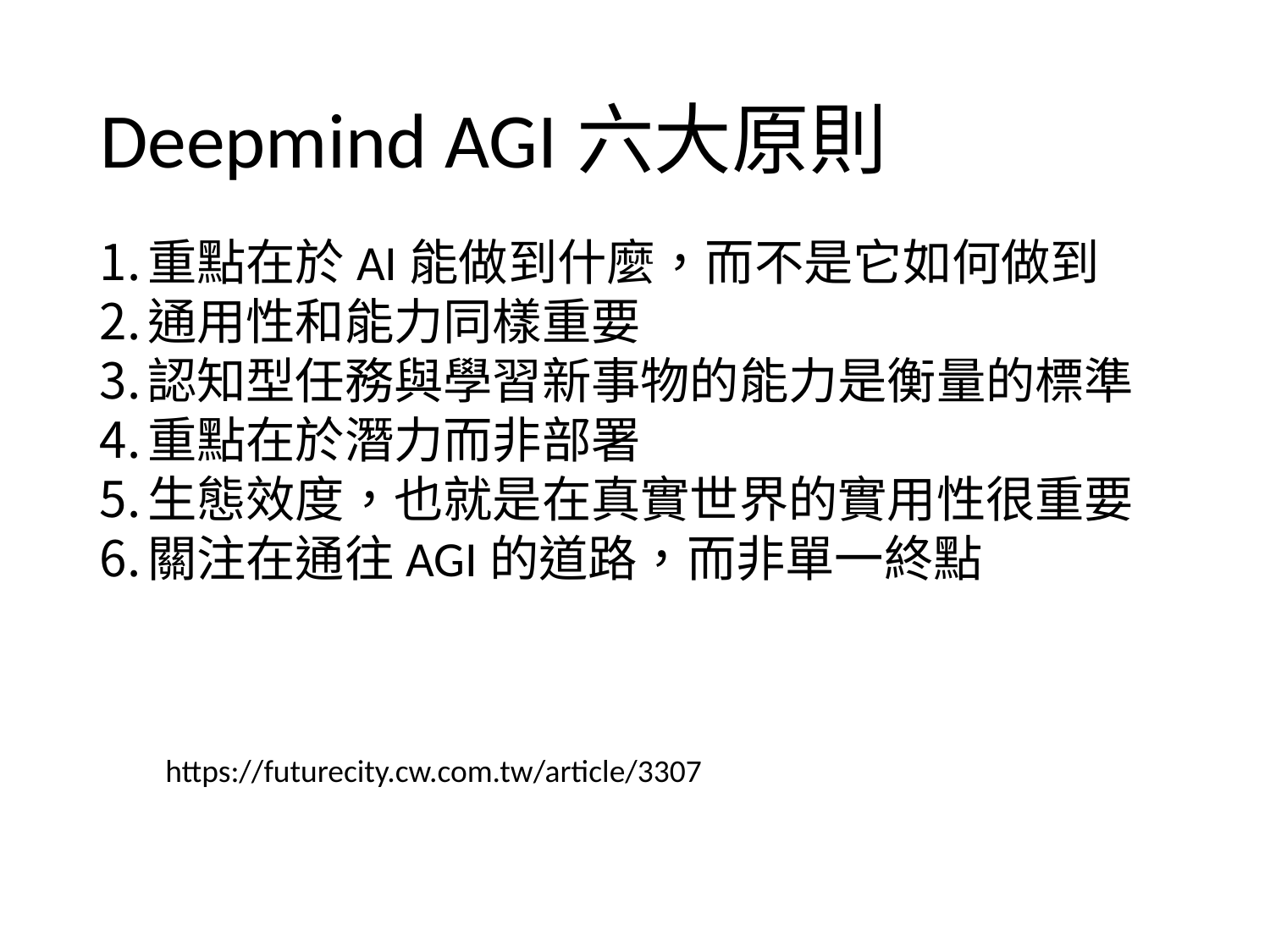

# Deepmind AGI六大原則
重點在於AI能做到什麼，而不是它如何做到
通用性和能力同樣重要
認知型任務與學習新事物的能力是衡量的標準
重點在於潛力而非部署
生態效度，也就是在真實世界的實用性很重要
關注在通往AGI的道路，而非單一終點
https://futurecity.cw.com.tw/article/3307